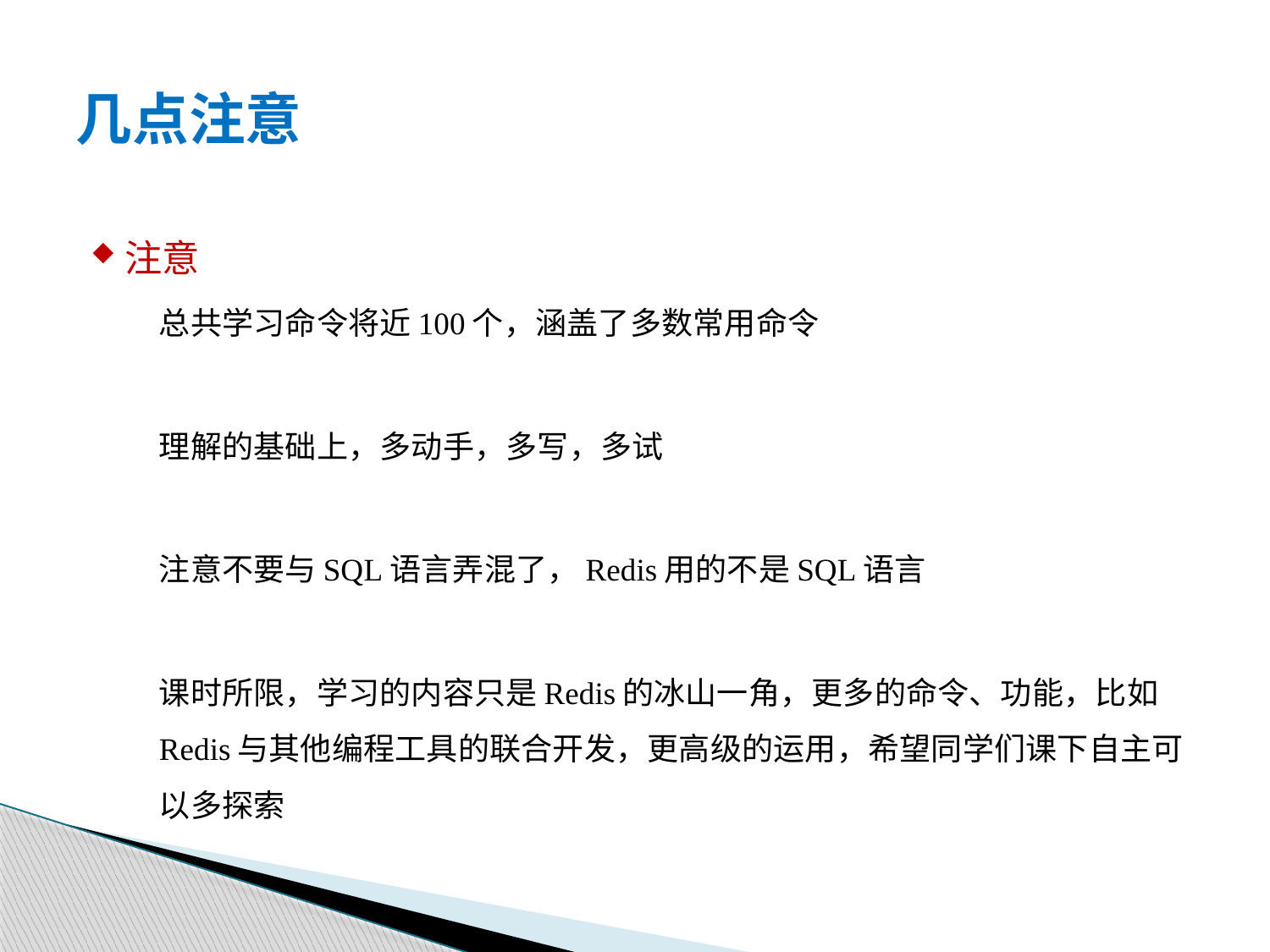

# 几点注意
注意
总共学习命令将近100个，涵盖了多数常用命令

理解的基础上，多动手，多写，多试

注意不要与SQL语言弄混了，Redis用的不是SQL语言

课时所限，学习的内容只是Redis的冰山一角，更多的命令、功能，比如Redis与其他编程工具的联合开发，更高级的运用，希望同学们课下自主可以多探索